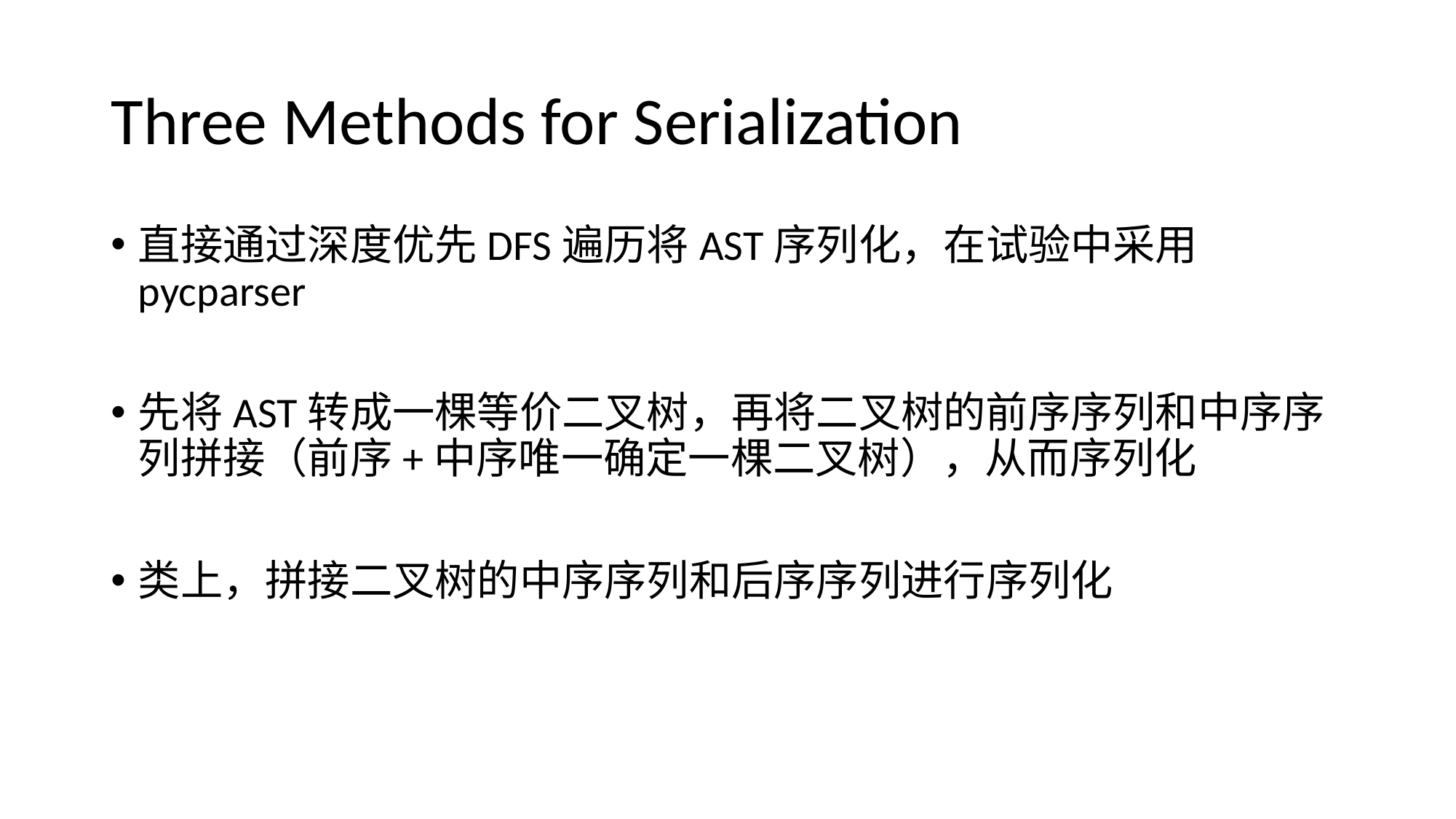

# Three Methods for Serialization
直接通过深度优先DFS遍历将AST序列化，在试验中采用pycparser

先将AST转成一棵等价二叉树，再将二叉树的前序序列和中序序列拼接（前序+中序唯一确定一棵二叉树），从而序列化

类上，拼接二叉树的中序序列和后序序列进行序列化